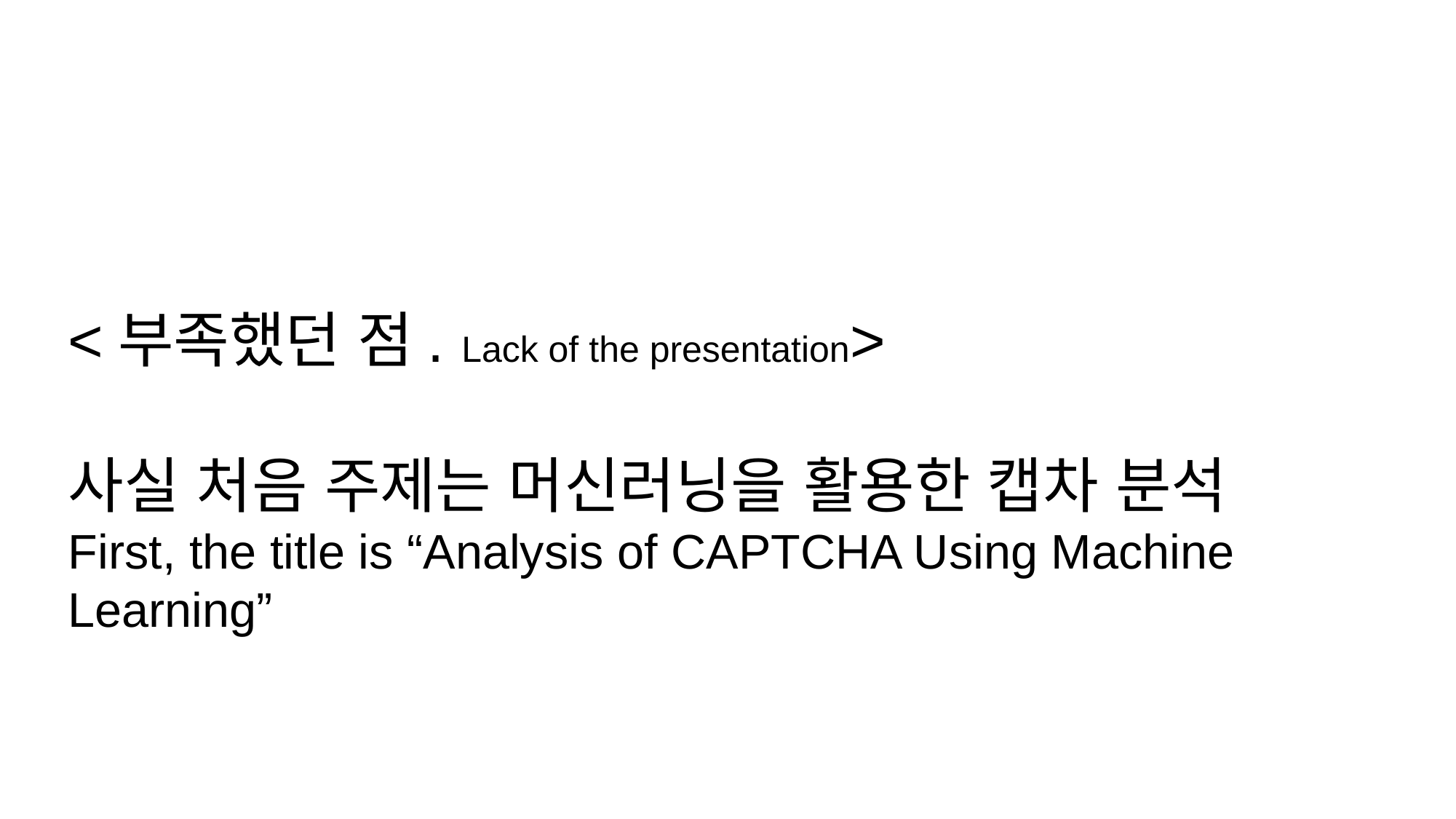

<부족했던 점. Lack of the presentation>

사실 처음 주제는 머신러닝을 활용한 캡차 분석
First, the title is “Analysis of CAPTCHA Using Machine Learning”